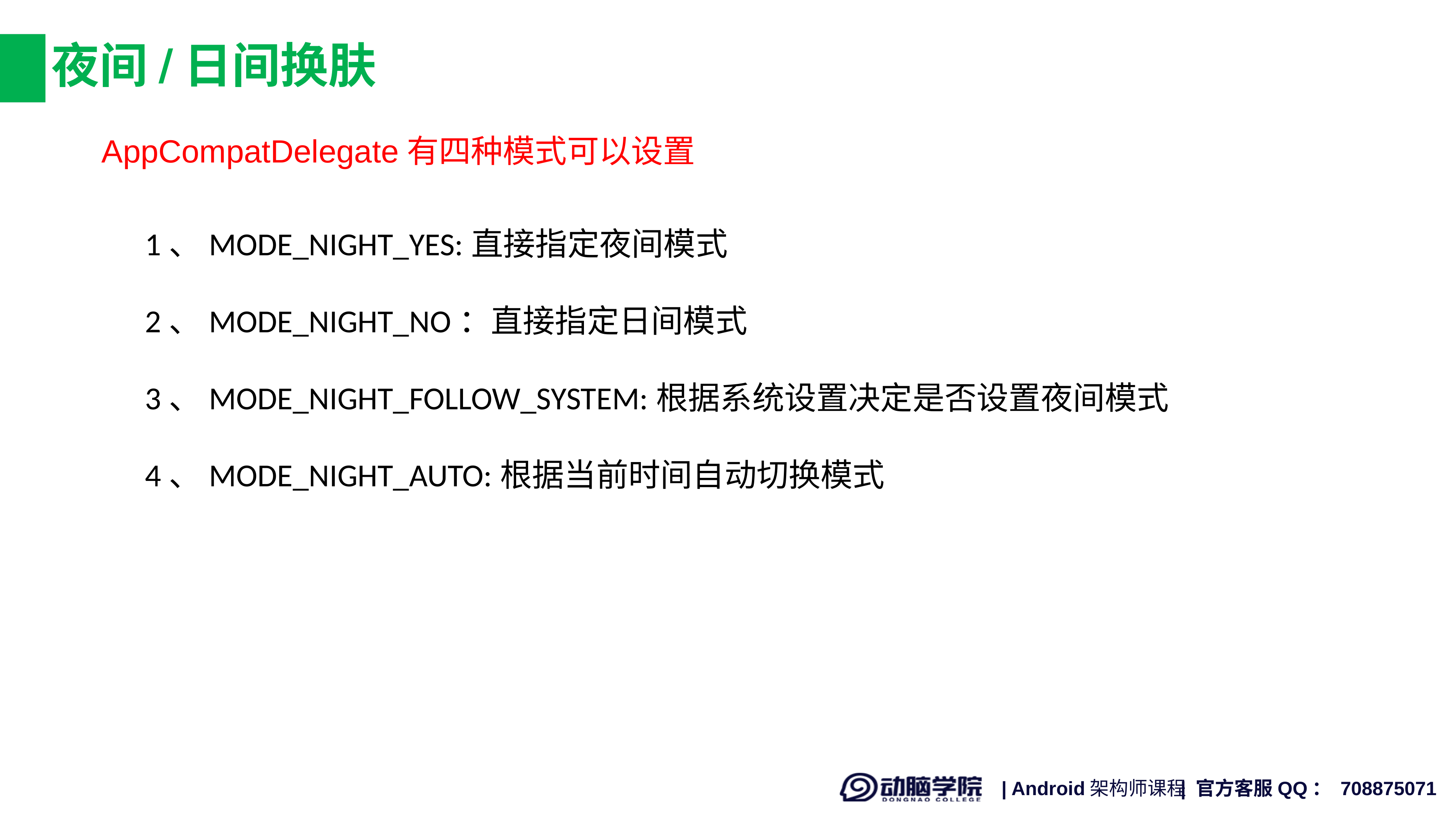

# 夜间/日间换肤
AppCompatDelegate有四种模式可以设置

1、MODE_NIGHT_YES:直接指定夜间模式

2、MODE_NIGHT_NO：直接指定日间模式

3、MODE_NIGHT_FOLLOW_SYSTEM:根据系统设置决定是否设置夜间模式

4、MODE_NIGHT_AUTO:根据当前时间自动切换模式